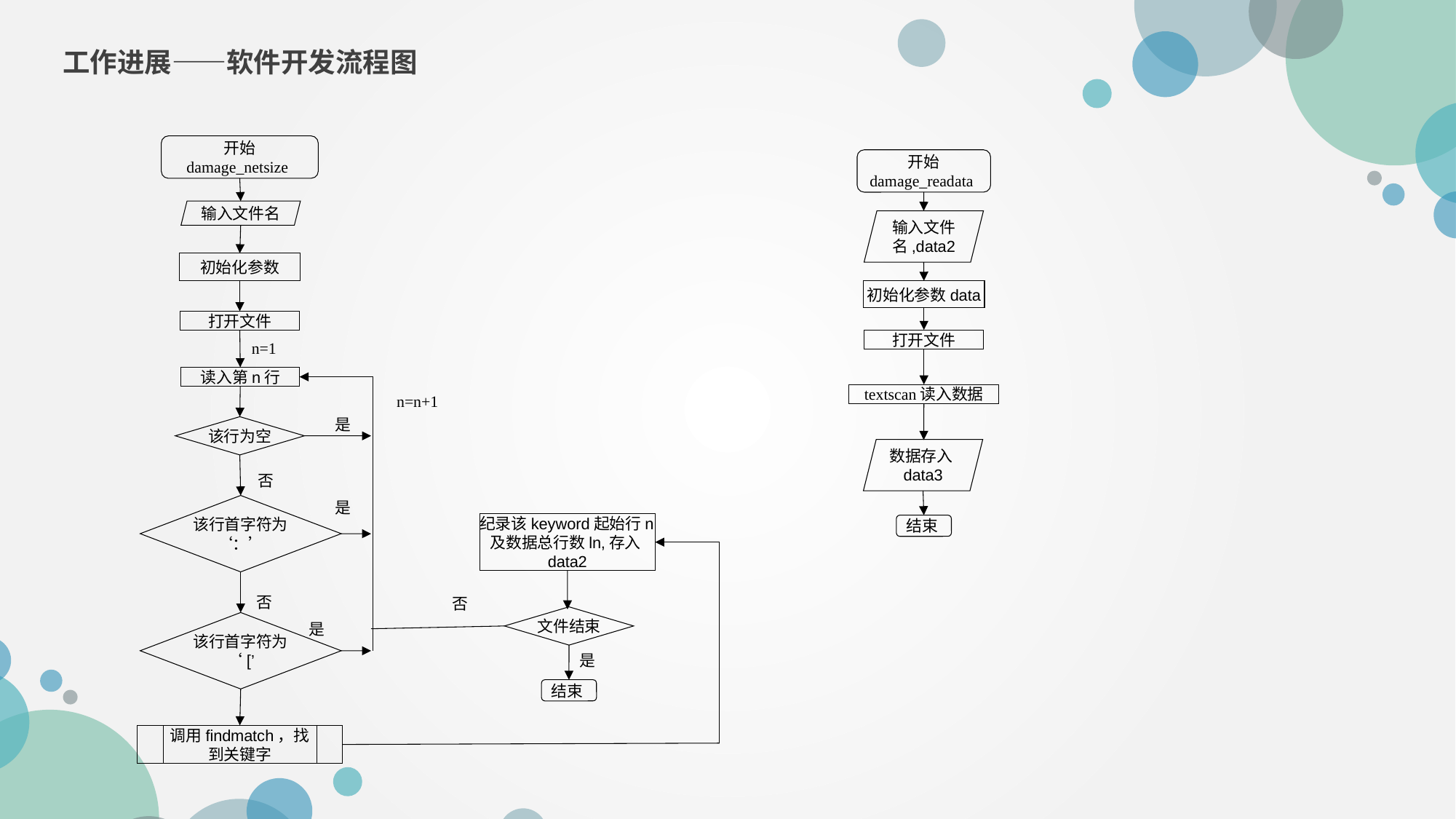

工作进展——软件开发流程图
开始
damage_netsize
开始
damage_readata
输入文件名
输入文件名,data2
初始化参数
初始化参数data
打开文件
打开文件
n=1
读入第n行
textscan读入数据
n=n+1
是
该行为空
数据存入data3
否
是
该行首字符为‘：’
结束
纪录该keyword起始行n及数据总行数ln,存入data2
否
否
文件结束
该行首字符为‘[’
是
是
结束
调用findmatch，找到关键字